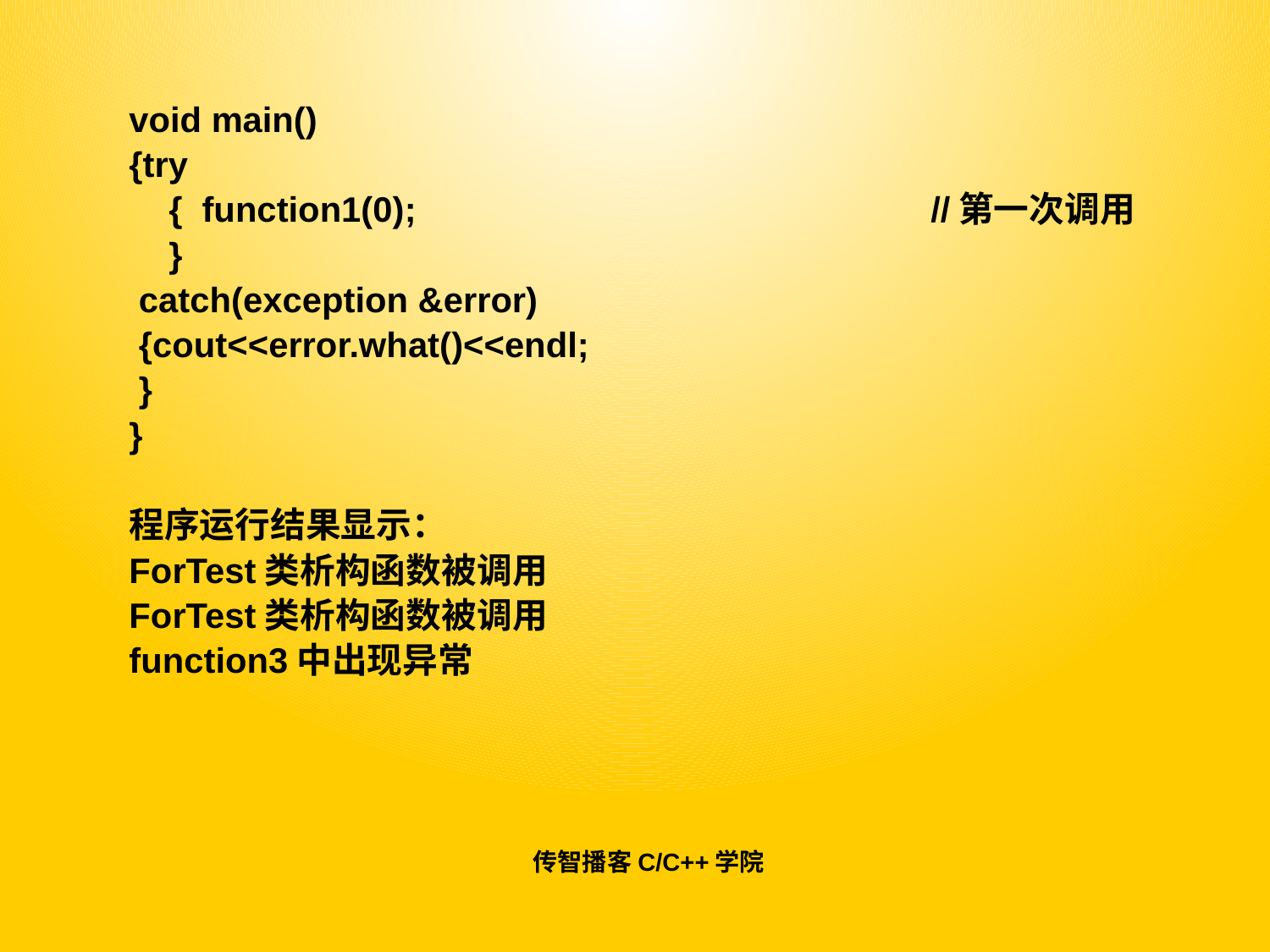

#
void main()
{try
	{  function1(0);					//第一次调用
	}
 catch(exception &error)
 {cout<<error.what()<<endl;
 }
}

程序运行结果显示：
ForTest类析构函数被调用
ForTest类析构函数被调用
function3中出现异常
传智播客C/C++学院